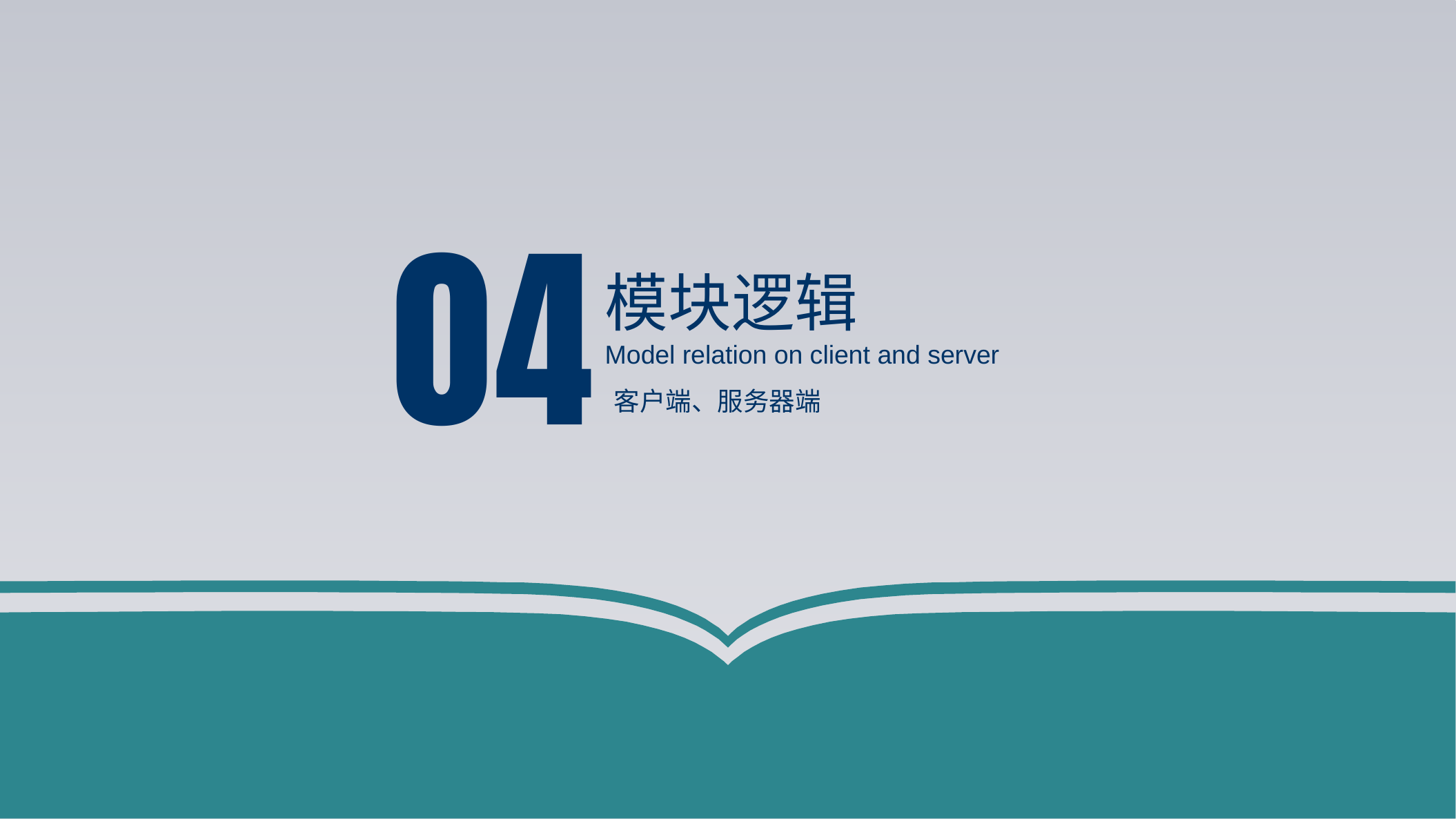

04
模块逻辑
Model relation on client and server
客户端、服务器端